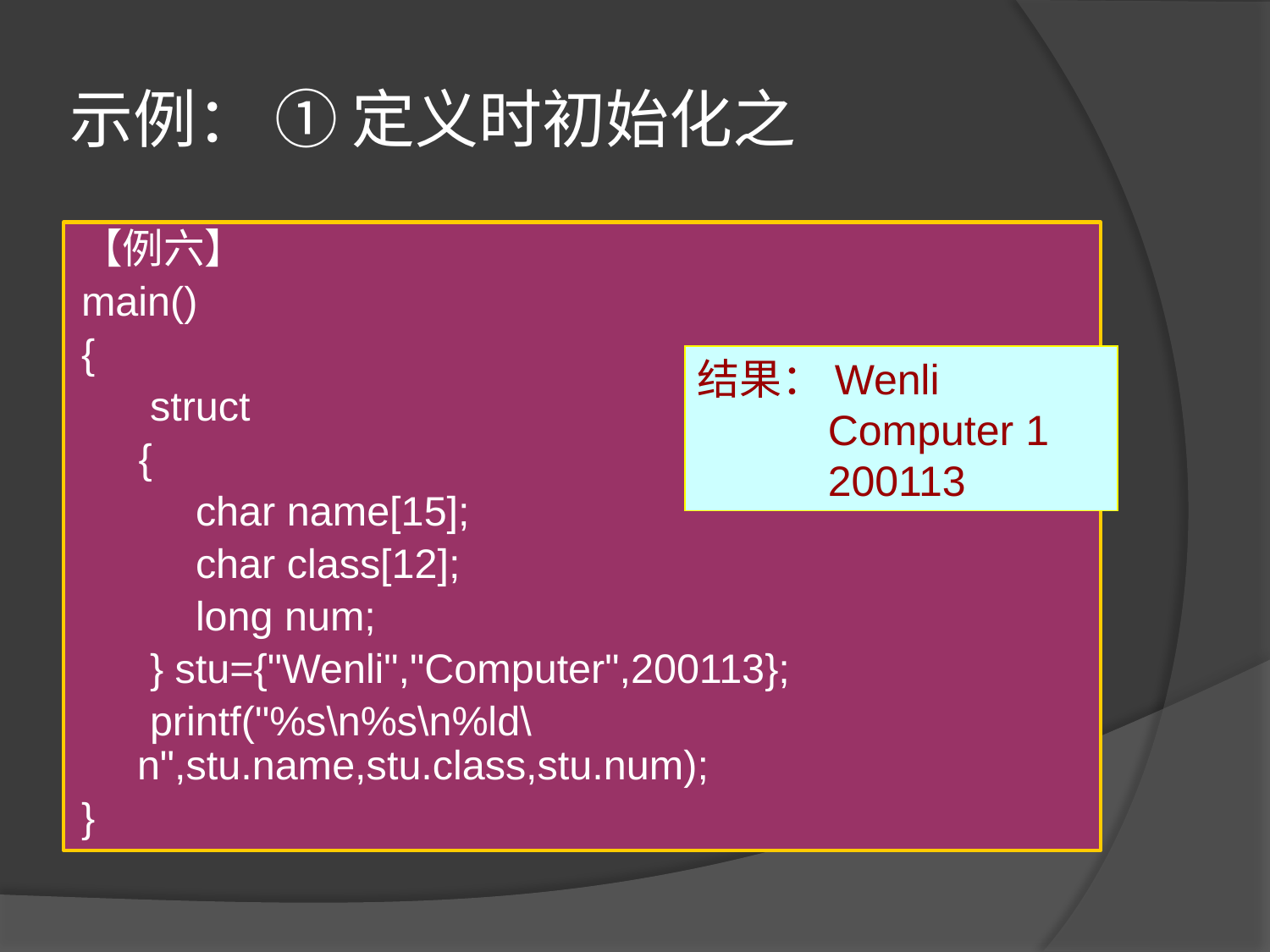

# 示例： ① 定义时初始化之
【例六】
main()
{
      struct
     {
          char name[15];
          char class[12];
          long num;
      } stu={"Wenli","Computer",200113};
      printf("%s\n%s\n%ld\n",stu.name,stu.class,stu.num);
}
结果：Wenli
           Computer 1
           200113